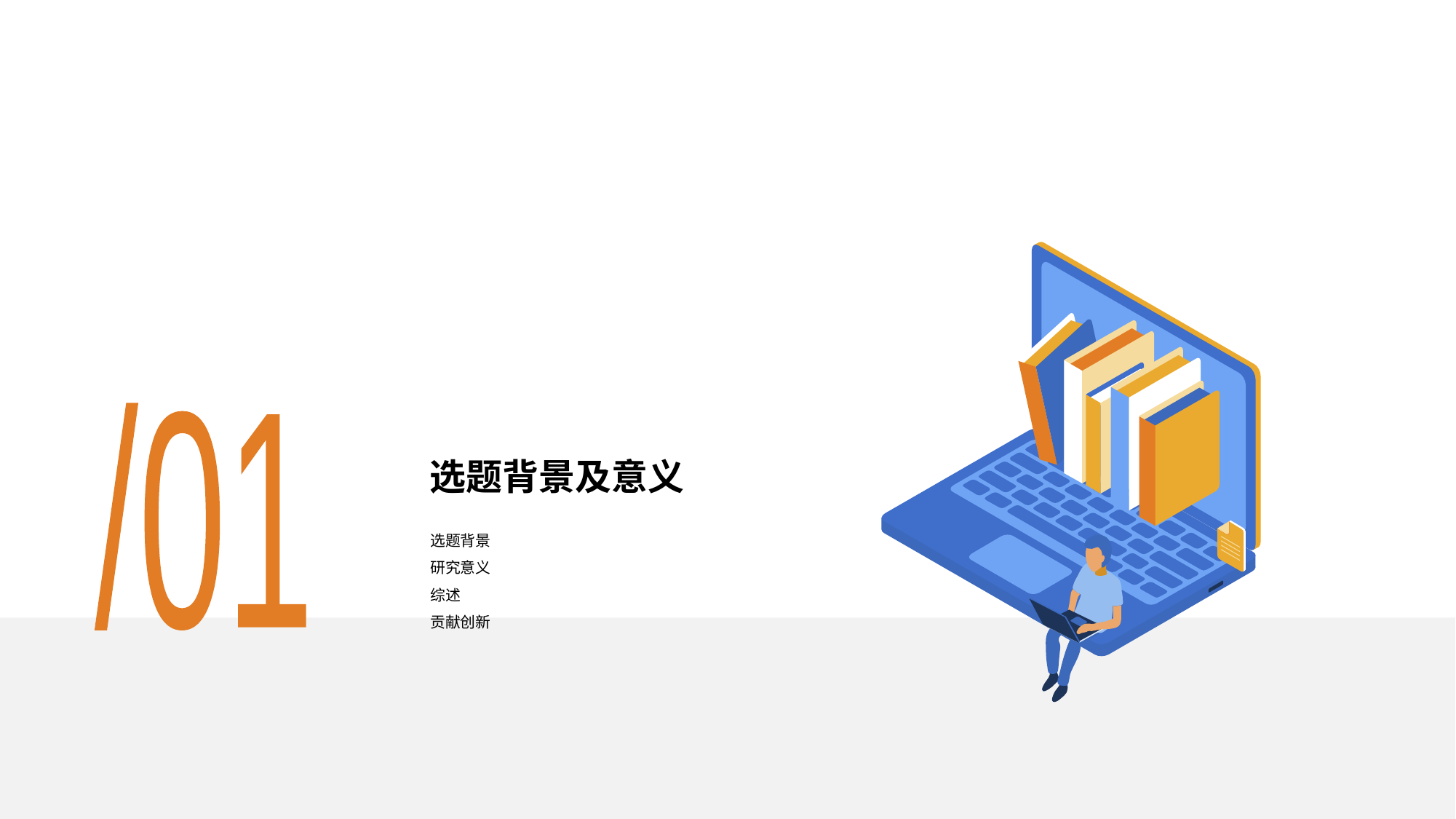

/01
# 选题背景及意义
选题背景
研究意义
综述
贡献创新